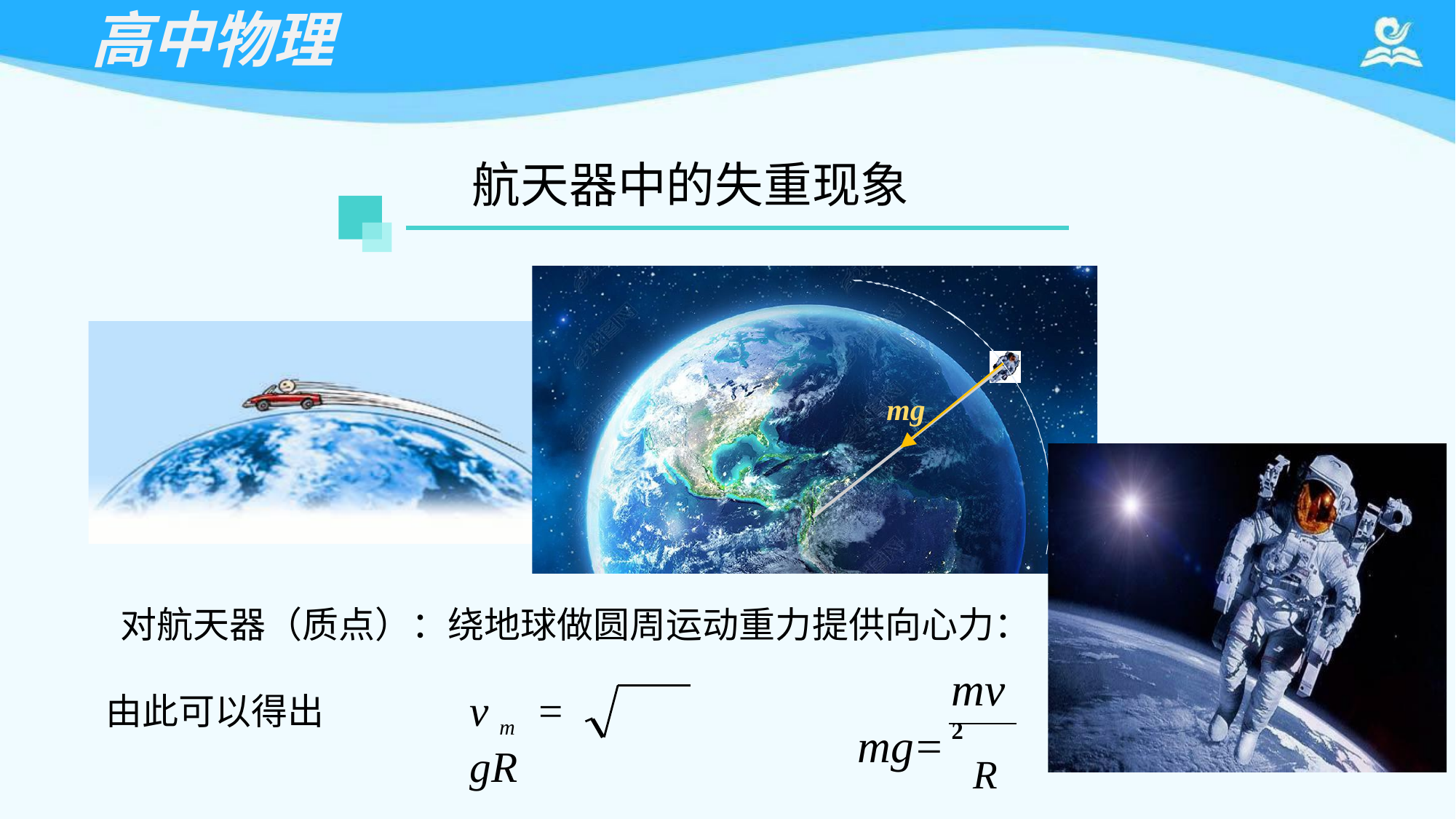

# 高中物理
航天器中的失重现象

mg

对航天器（质点）：绕地球做圆周运动重力提供向心力：
mv2
v m	=	gR

由此可以得出
mg=	R